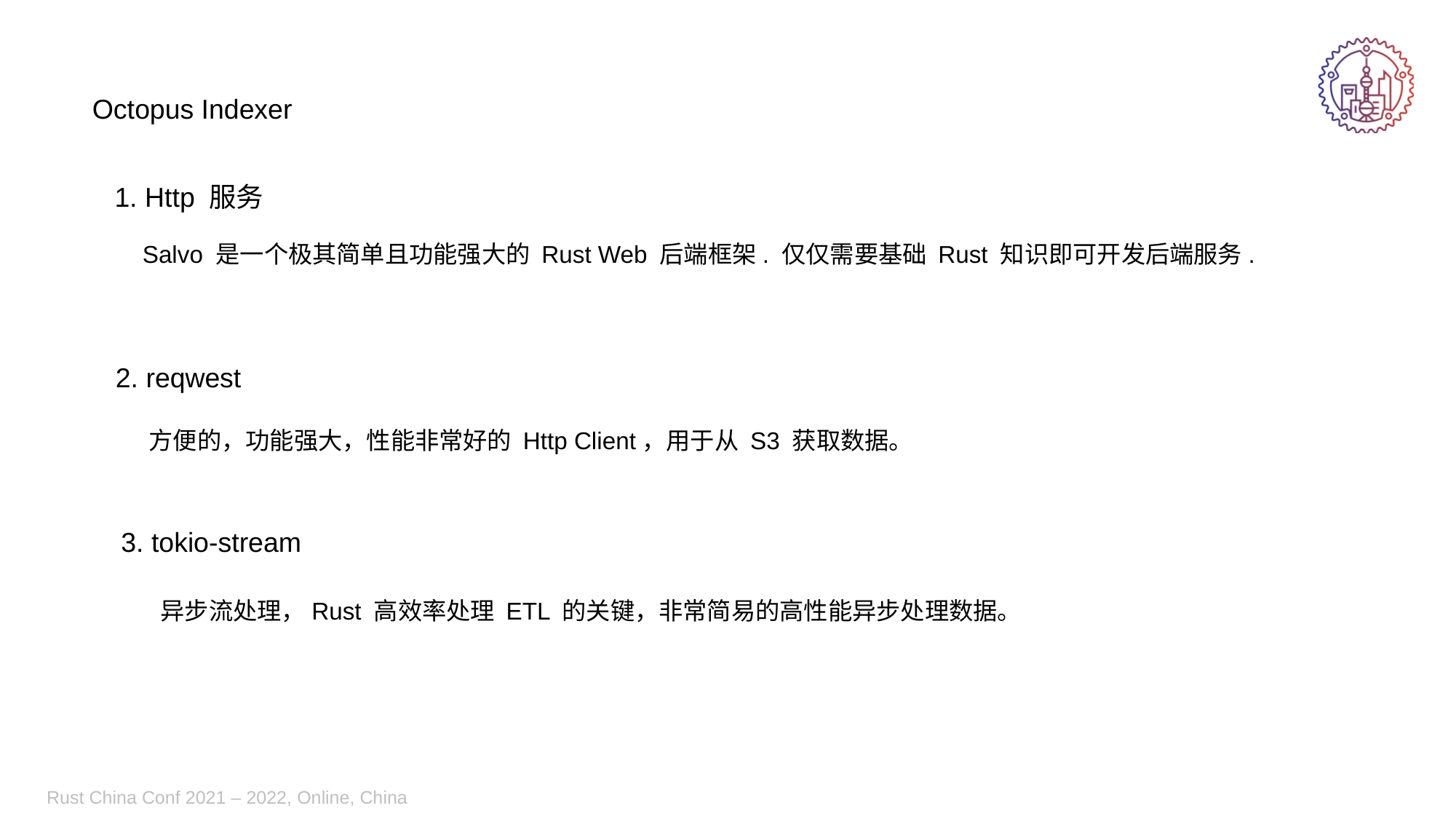

Octopus Indexer
1. Http 服务
Salvo 是一个极其简单且功能强大的 Rust Web 后端框架. 仅仅需要基础 Rust 知识即可开发后端服务.
2. reqwest
方便的，功能强大，性能非常好的 Http Client，用于从 S3 获取数据。
3. tokio-stream
异步流处理，Rust 高效率处理 ETL 的关键，非常简易的高性能异步处理数据。